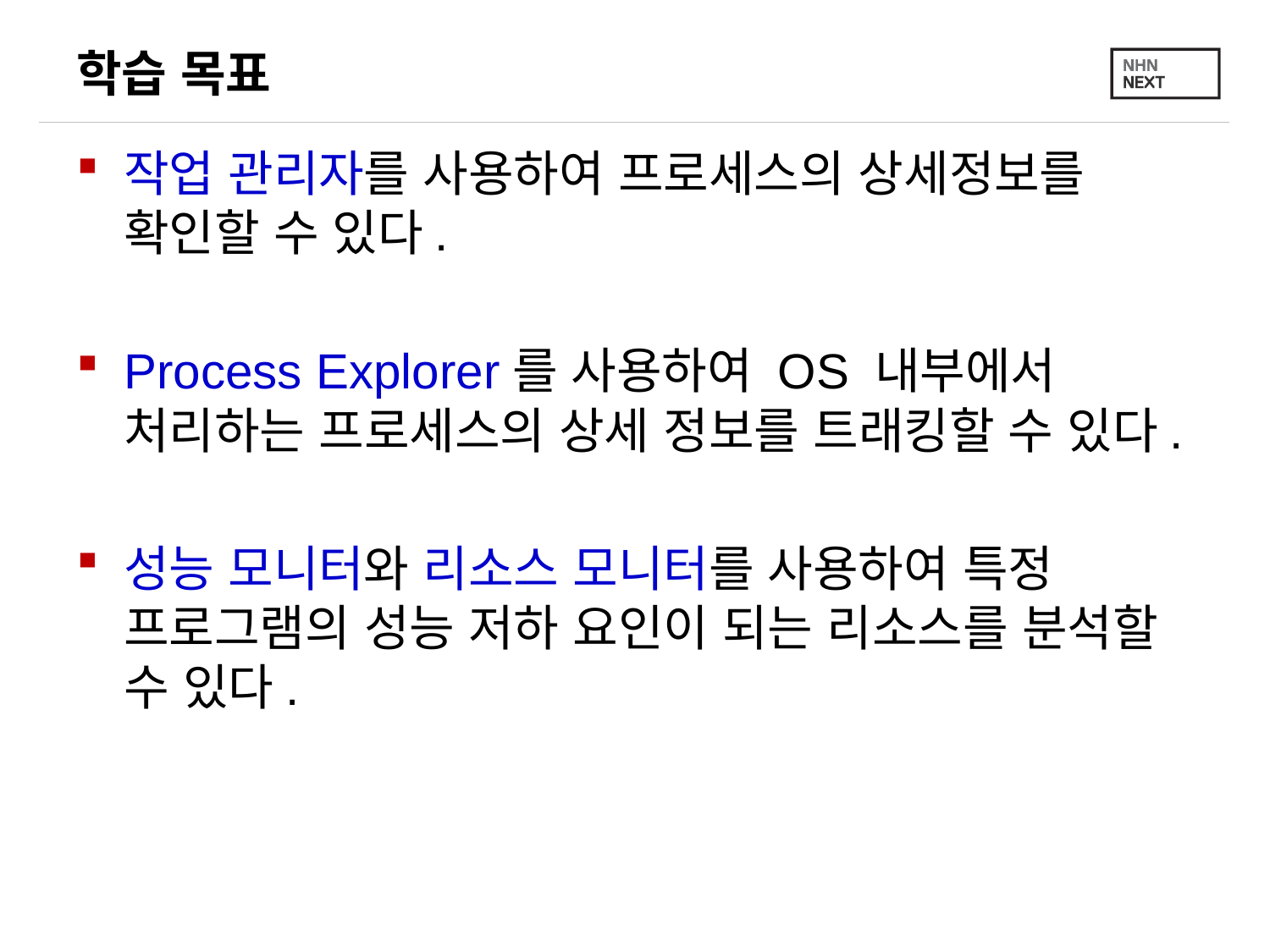

# 학습 목표
작업 관리자를 사용하여 프로세스의 상세정보를 확인할 수 있다.

Process Explorer를 사용하여 OS 내부에서 처리하는 프로세스의 상세 정보를 트래킹할 수 있다.

성능 모니터와 리소스 모니터를 사용하여 특정 프로그램의 성능 저하 요인이 되는 리소스를 분석할 수 있다.